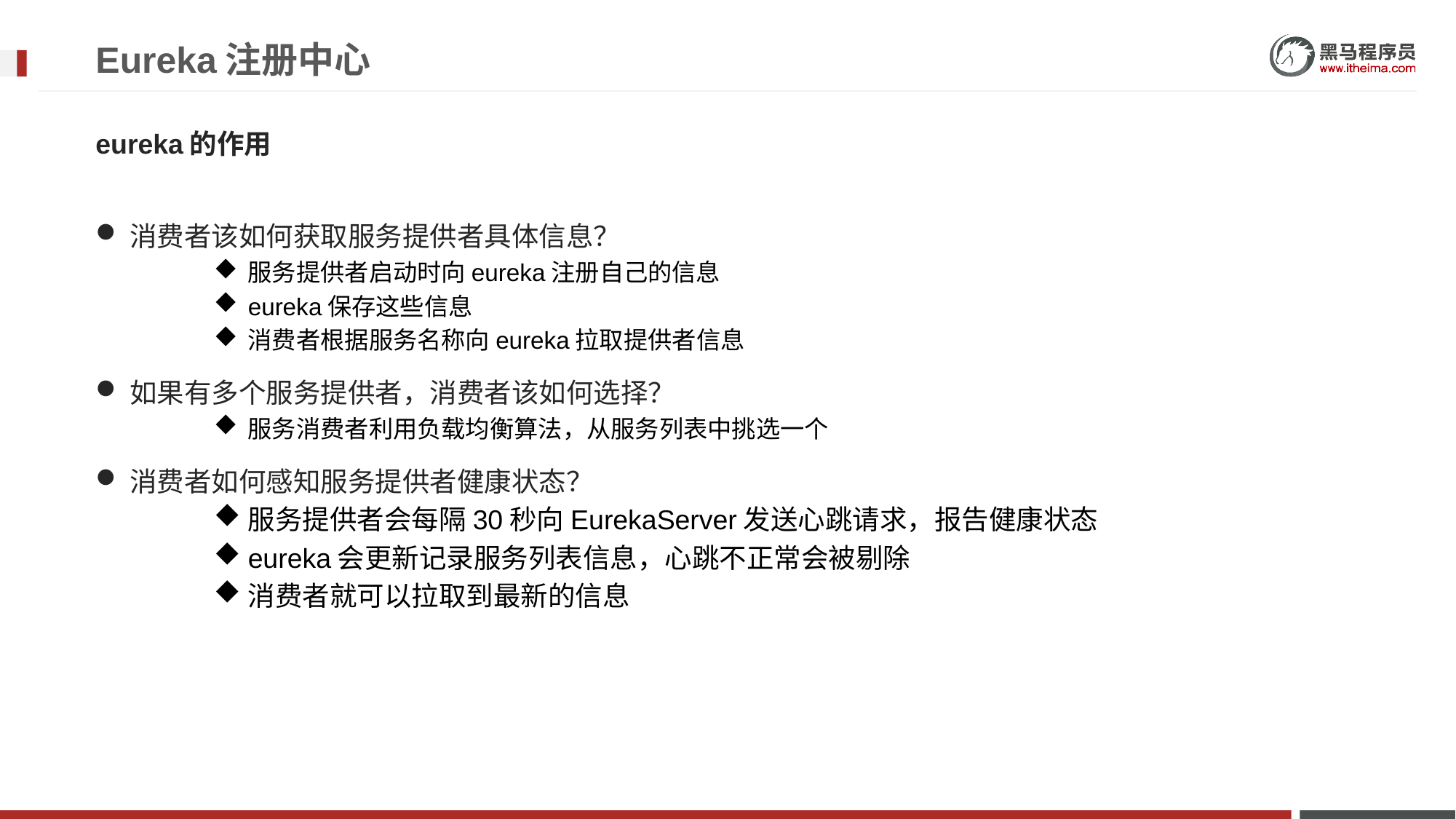

# Eureka注册中心
eureka的作用
消费者该如何获取服务提供者具体信息？
服务提供者启动时向eureka注册自己的信息
eureka保存这些信息
消费者根据服务名称向eureka拉取提供者信息
如果有多个服务提供者，消费者该如何选择？
服务消费者利用负载均衡算法，从服务列表中挑选一个
消费者如何感知服务提供者健康状态？
服务提供者会每隔30秒向EurekaServer发送心跳请求，报告健康状态
eureka会更新记录服务列表信息，心跳不正常会被剔除
消费者就可以拉取到最新的信息